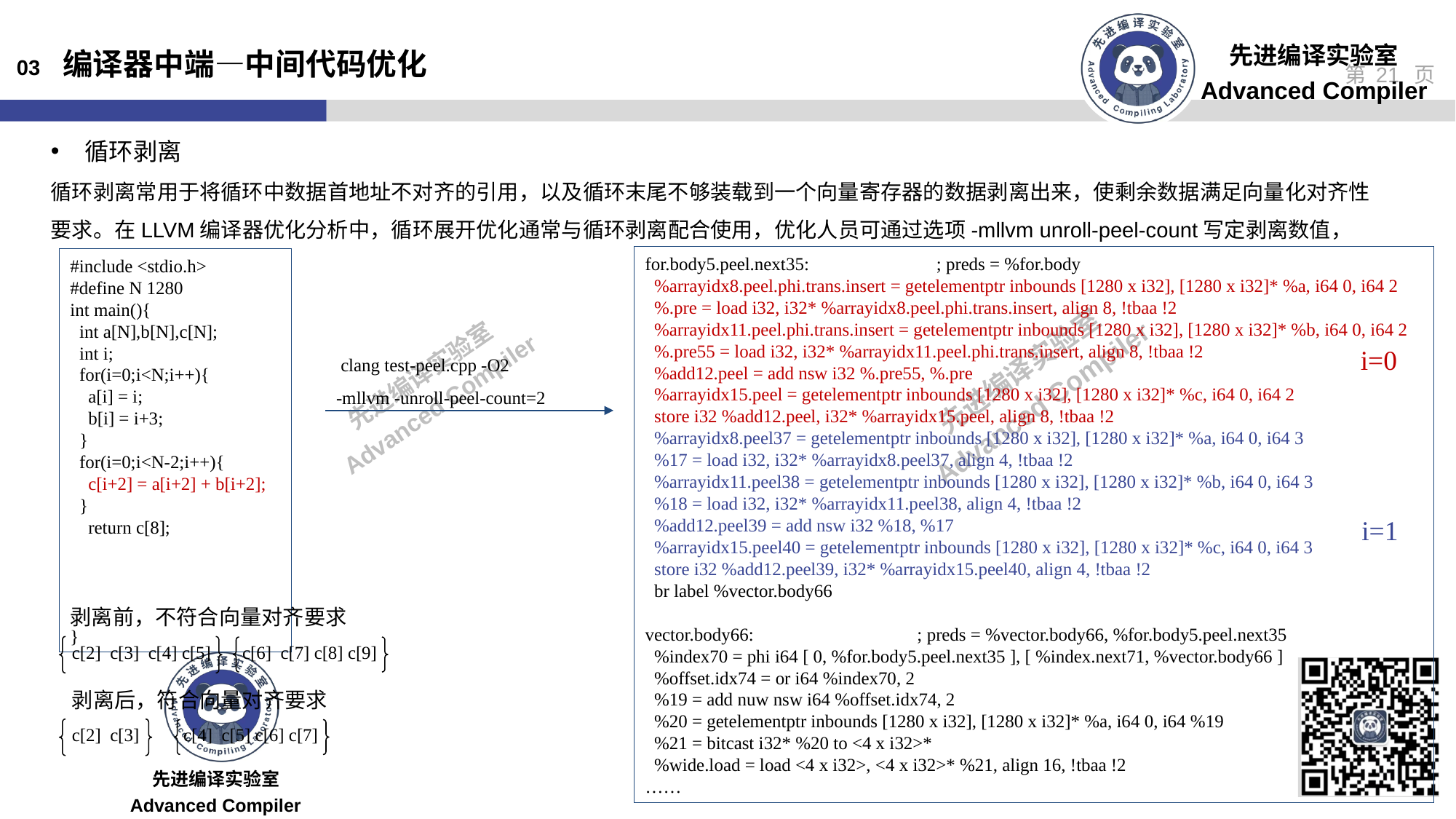

03  编译器中端—中间代码优化
循环剥离
循环剥离常用于将循环中数据首地址不对齐的引用，以及循环末尾不够装载到一个向量寄存器的数据剥离出来，使剩余数据满足向量化对齐性要求。在LLVM编译器优化分析中，循环展开优化通常与循环剥离配合使用，优化人员可通过选项-mllvm unroll-peel-count写定剥离数值，
for.body5.peel.next35:                            ; preds = %for.body
  %arrayidx8.peel.phi.trans.insert = getelementptr inbounds [1280 x i32], [1280 x i32]* %a, i64 0, i64 2
  %.pre = load i32, i32* %arrayidx8.peel.phi.trans.insert, align 8, !tbaa !2
  %arrayidx11.peel.phi.trans.insert = getelementptr inbounds [1280 x i32], [1280 x i32]* %b, i64 0, i64 2
  %.pre55 = load i32, i32* %arrayidx11.peel.phi.trans.insert, align 8, !tbaa !2
  %add12.peel = add nsw i32 %.pre55, %.pre
  %arrayidx15.peel = getelementptr inbounds [1280 x i32], [1280 x i32]* %c, i64 0, i64 2
  store i32 %add12.peel, i32* %arrayidx15.peel, align 8, !tbaa !2
  %arrayidx8.peel37 = getelementptr inbounds [1280 x i32], [1280 x i32]* %a, i64 0, i64 3
  %17 = load i32, i32* %arrayidx8.peel37, align 4, !tbaa !2
  %arrayidx11.peel38 = getelementptr inbounds [1280 x i32], [1280 x i32]* %b, i64 0, i64 3
  %18 = load i32, i32* %arrayidx11.peel38, align 4, !tbaa !2
  %add12.peel39 = add nsw i32 %18, %17
  %arrayidx15.peel40 = getelementptr inbounds [1280 x i32], [1280 x i32]* %c, i64 0, i64 3
  store i32 %add12.peel39, i32* %arrayidx15.peel40, align 4, !tbaa !2
  br label %vector.body66

vector.body66:                                    ; preds = %vector.body66, %for.body5.peel.next35
  %index70 = phi i64 [ 0, %for.body5.peel.next35 ], [ %index.next71, %vector.body66 ]
  %offset.idx74 = or i64 %index70, 2
  %19 = add nuw nsw i64 %offset.idx74, 2
  %20 = getelementptr inbounds [1280 x i32], [1280 x i32]* %a, i64 0, i64 %19
  %21 = bitcast i32* %20 to <4 x i32>*
  %wide.load = load <4 x i32>, <4 x i32>* %21, align 16, !tbaa !2
……
#include <stdio.h>
#define N 1280
int main(){
  int a[N],b[N],c[N];
  int i;
  for(i=0;i<N;i++){
    a[i] = i;
    b[i] = i+3;
  }
  for(i=0;i<N-2;i++){
    c[i+2] = a[i+2] + b[i+2];
  }
    return c[8];
}
 clang test-peel.cpp -O2
-mllvm -unroll-peel-count=2
i=0
i=1
剥离前，不符合向量对齐要求
c[2]  c[3]  c[4] c[5]

c[6]  c[7] c[8] c[9]

剥离后，符合向量对齐要求
c[2]  c[3]

c[4]  c[5] c[6] c[7]